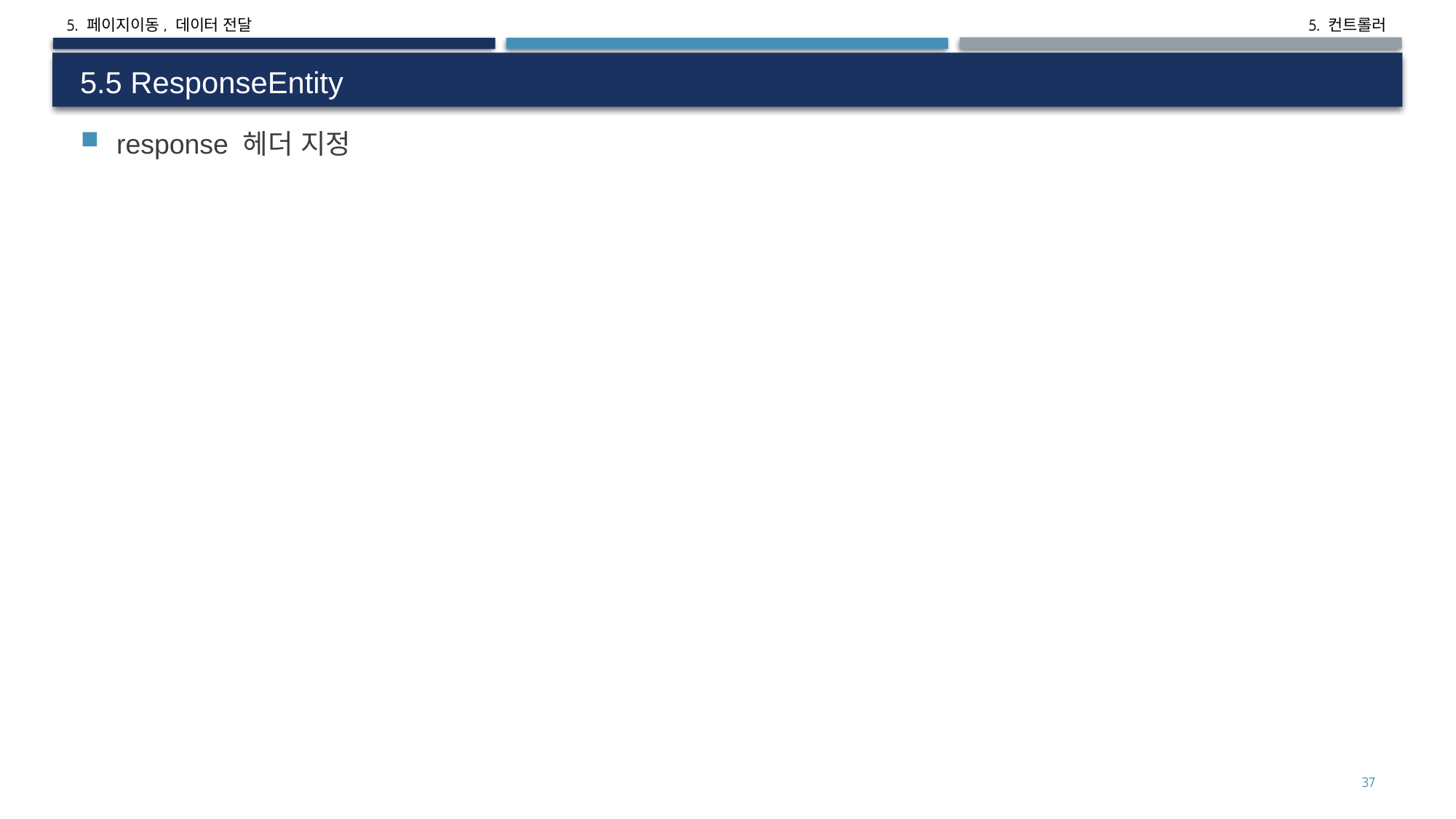

5. 페이지이동, 데이터 전달
# 5.5 ResponseEntity
response 헤더 지정
37